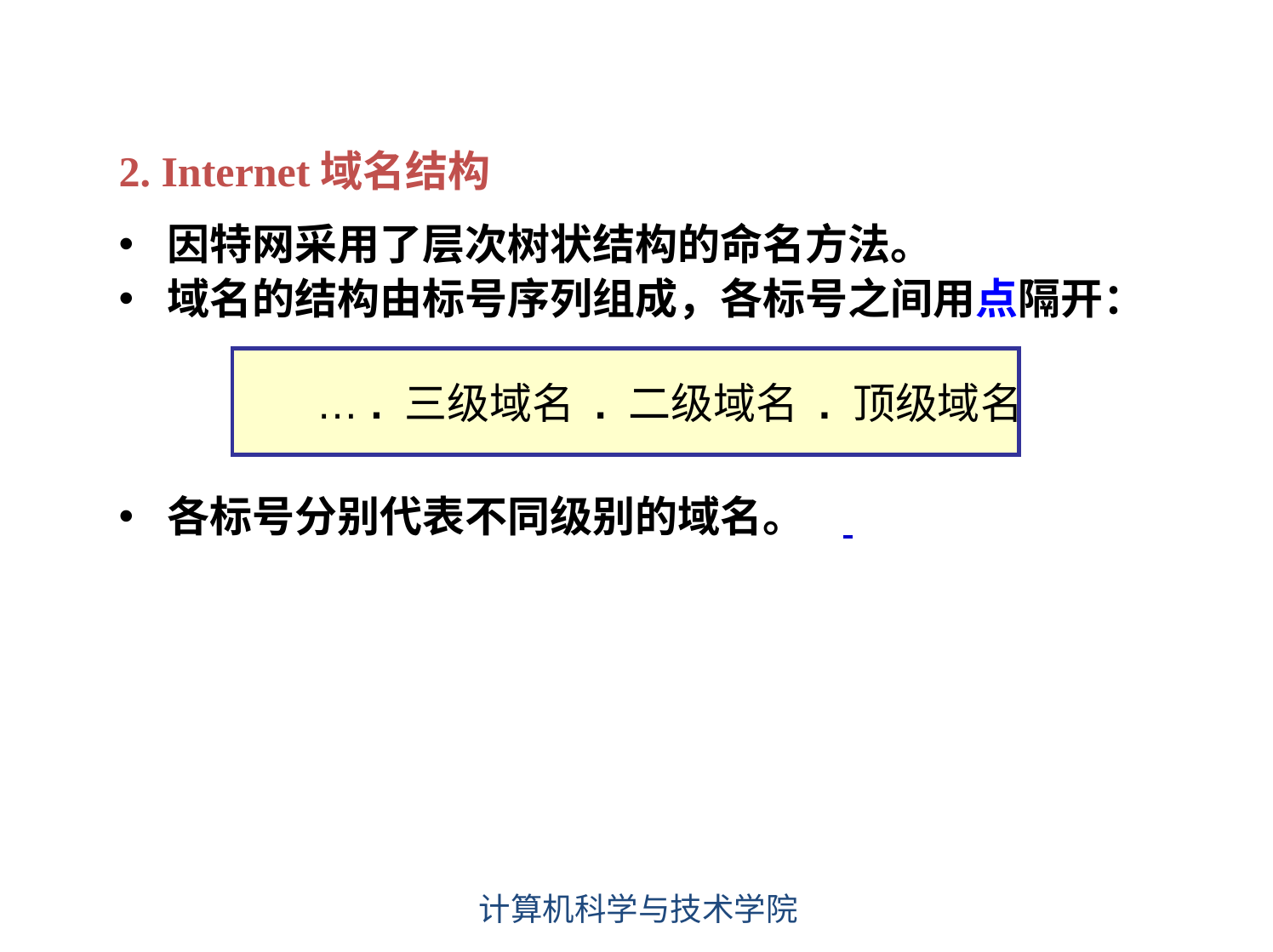

#
2. Internet域名结构

因特网采用了层次树状结构的命名方法。
域名的结构由标号序列组成，各标号之间用点隔开：

各标号分别代表不同级别的域名。

      … . 三级域名 . 二级域名 . 顶级域名

计算机科学与技术学院
5